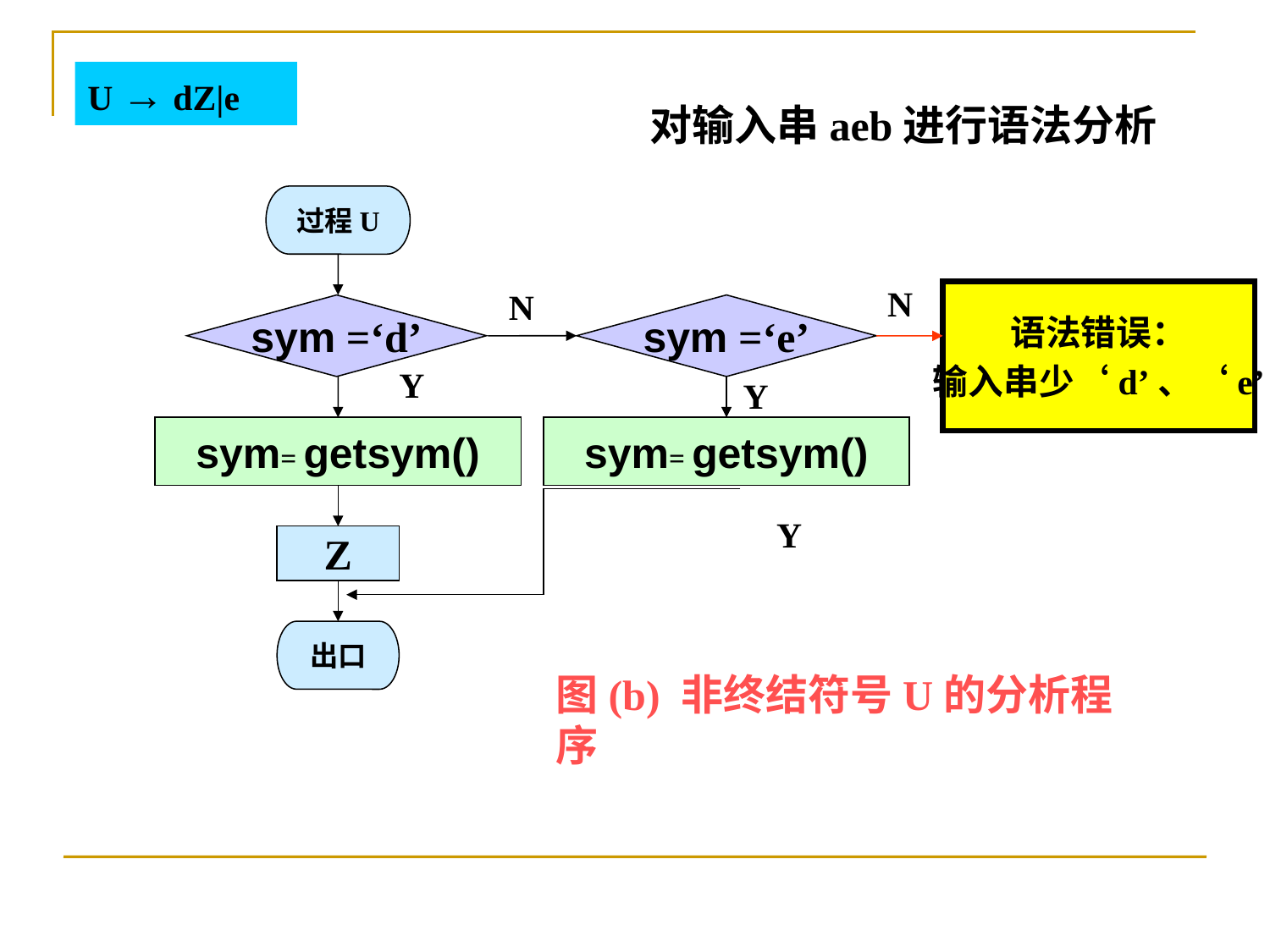

U → dZ|e
对输入串aeb进行语法分析
过程U
N
语法错误：
输入串少‘d’、‘e’
N
sym =‘e’

Y
Y
sym= getsym()
sym= getsym()
Y
Z
出口
图(b) 非终结符号U的分析程序
sym =‘d’
100